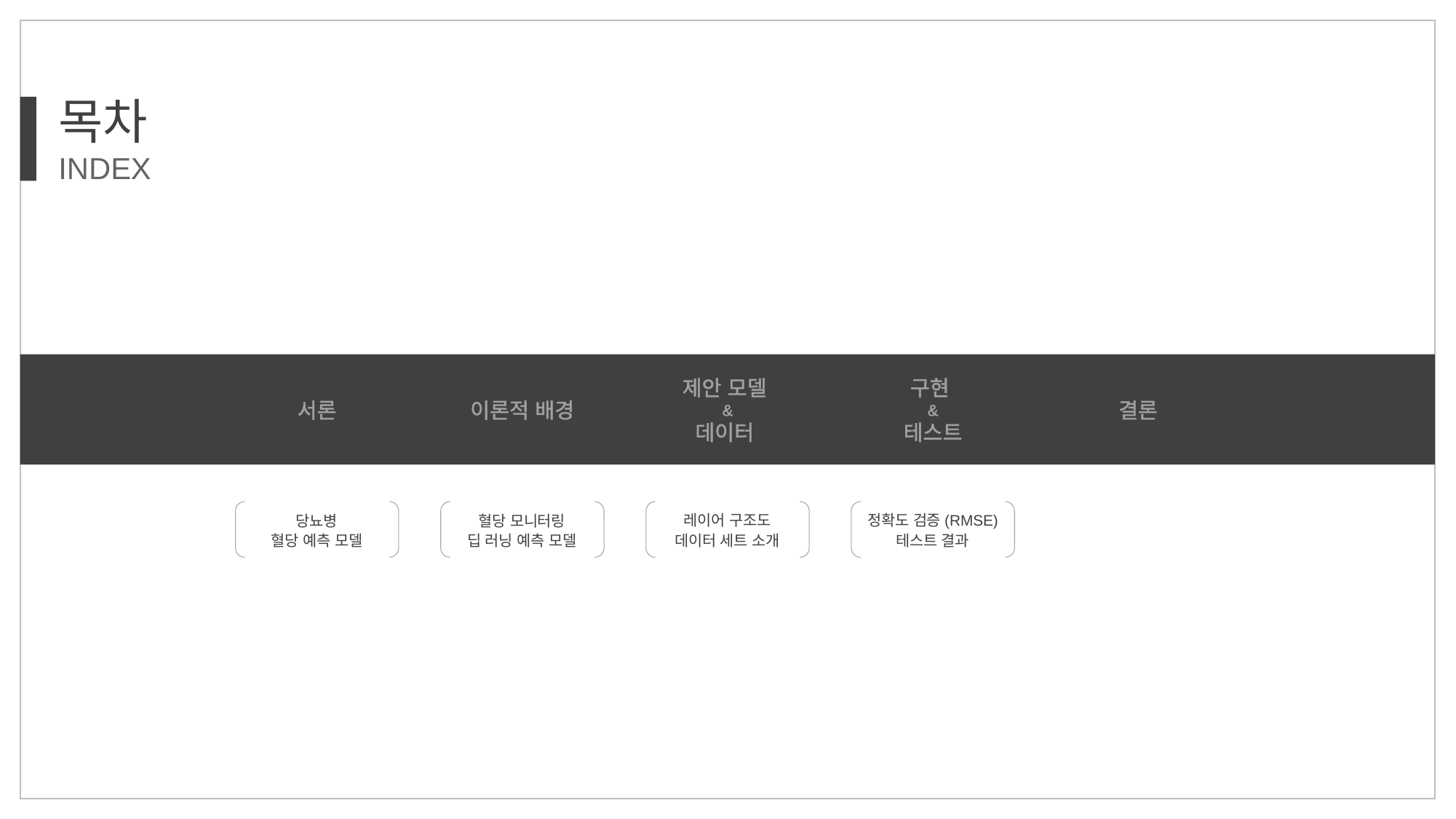

목차
INDEX

제안 모델
&
데이터
구현
&
테스트
이론적 배경
서론
결론

혈당 모니터링
딥 러닝 예측 모델

레이어 구조도
데이터 세트 소개

정확도 검증(RMSE)
테스트 결과

당뇨병
혈당 예측 모델